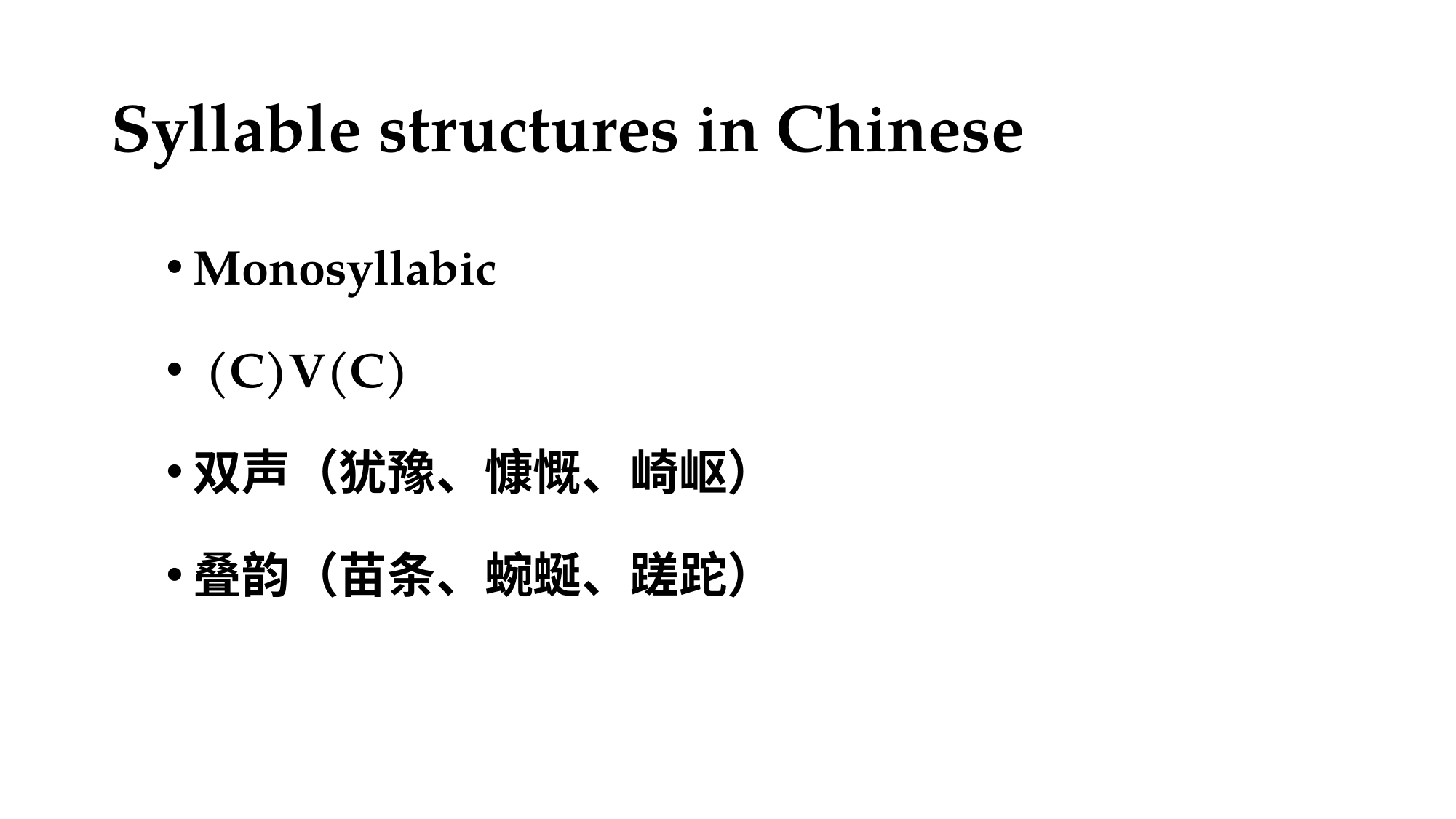

# Syllable structures in Chinese
Monosyllabic
 (C)V(C)
双声（犹豫、慷慨、崎岖）
叠韵（苗条、蜿蜒、蹉跎）